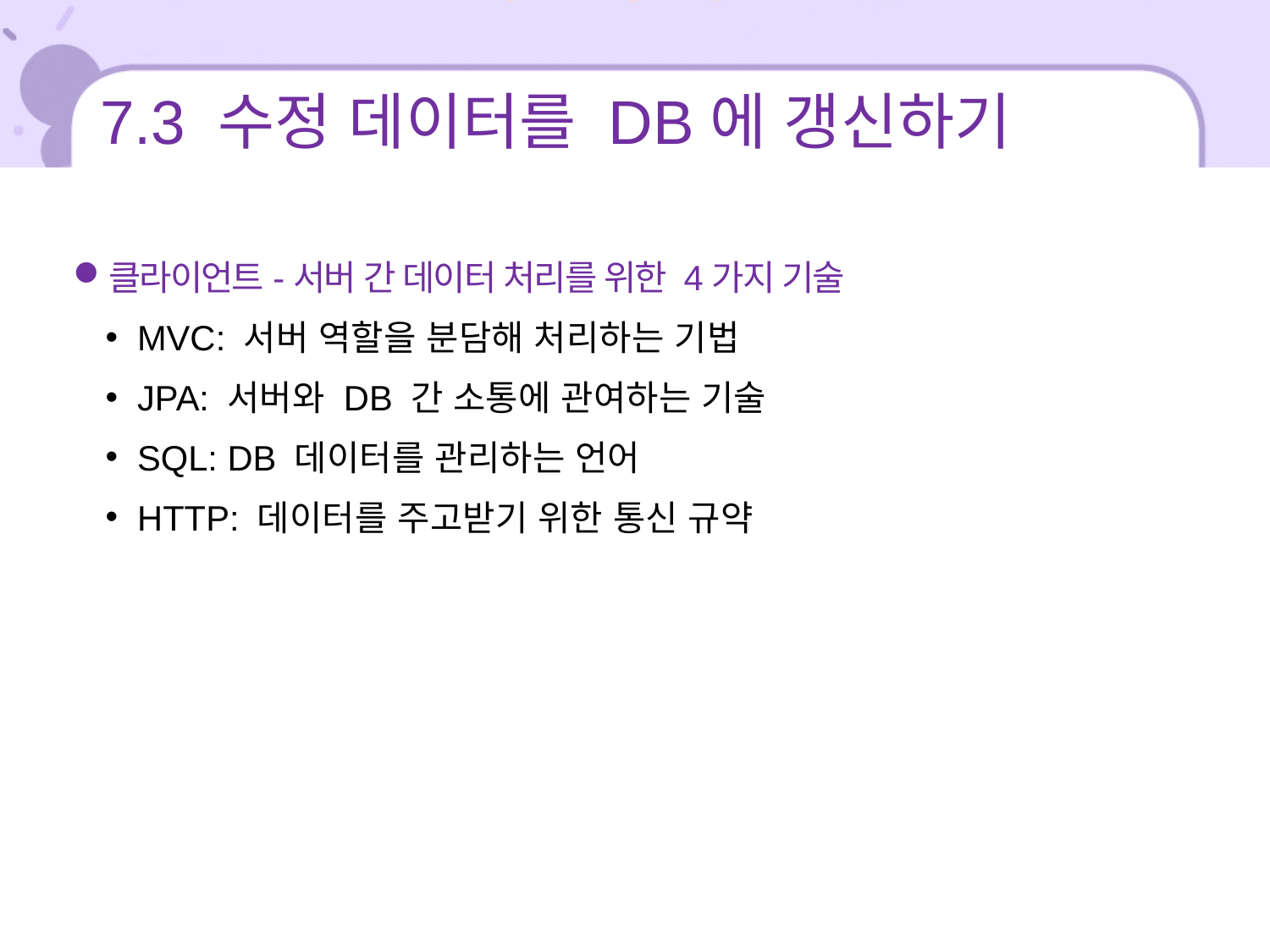

# 7.3 수정 데이터를 DB에 갱신하기
클라이언트-서버 간 데이터 처리를 위한 4가지 기술
MVC: 서버 역할을 분담해 처리하는 기법
JPA: 서버와 DB 간 소통에 관여하는 기술
SQL: DB 데이터를 관리하는 언어
HTTP: 데이터를 주고받기 위한 통신 규약